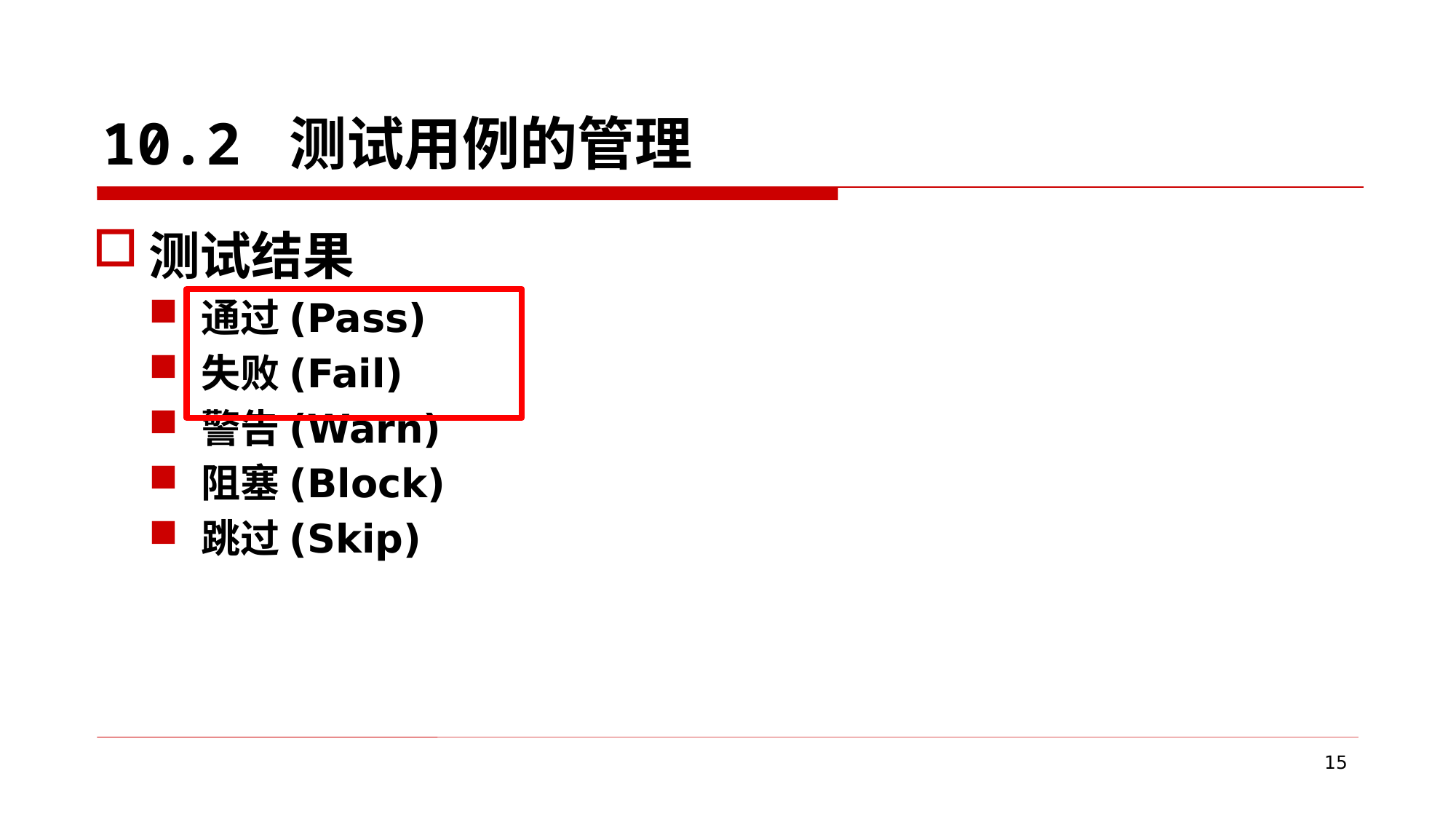

# 10.2 测试用例的管理
测试结果
通过(Pass)
失败(Fail)
警告(Warn)
阻塞(Block)
跳过(Skip)

15